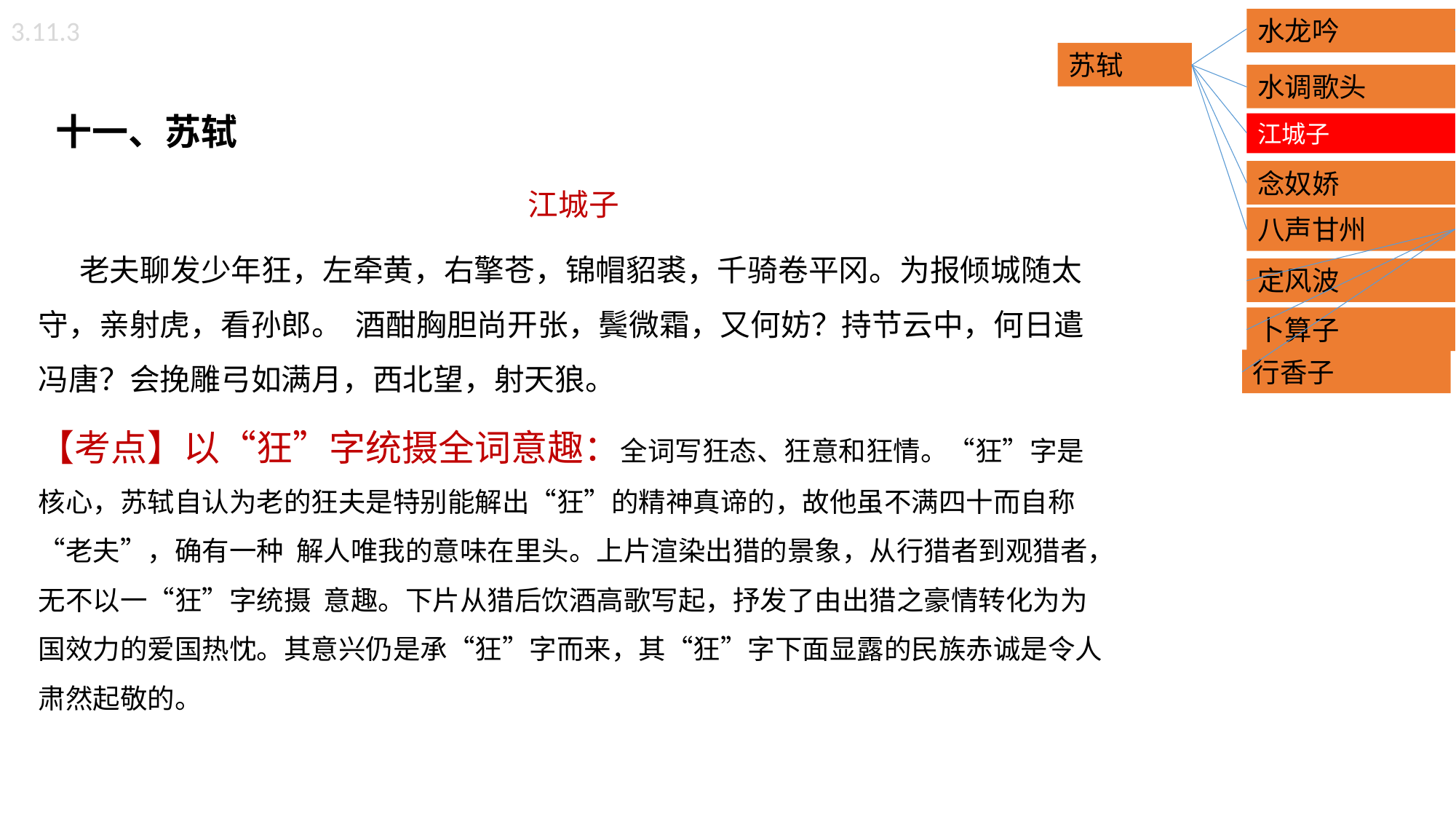

3.11.3
水龙吟
苏轼
水调歌头
 十一、苏轼
江城子
     老夫聊发少年狂，左牵黄，右擎苍，锦帽貂裘，千骑卷平冈。为报倾城随太守，亲射虎，看孙郎。  酒酣胸胆尚开张，鬓微霜，又何妨？持节云中，何日遣冯唐？会挽雕弓如满月，西北望，射天狼。
【考点】以“狂”字统摄全词意趣：全词写狂态、狂意和狂情。“狂”字是核心，苏轼自认为老的狂夫是特别能解出“狂”的精神真谛的，故他虽不满四十而自称“老夫”，确有一种  解人唯我的意味在里头。上片渲染出猎的景象，从行猎者到观猎者，无不以一“狂”字统摄  意趣。下片从猎后饮酒高歌写起，抒发了由出猎之豪情转化为为国效力的爱国热忱。其意兴仍是承“狂”字而来，其“狂”字下面显露的民族赤诚是令人肃然起敬的。
江城子
念奴娇
八声甘州
定风波
卜算子
行香子